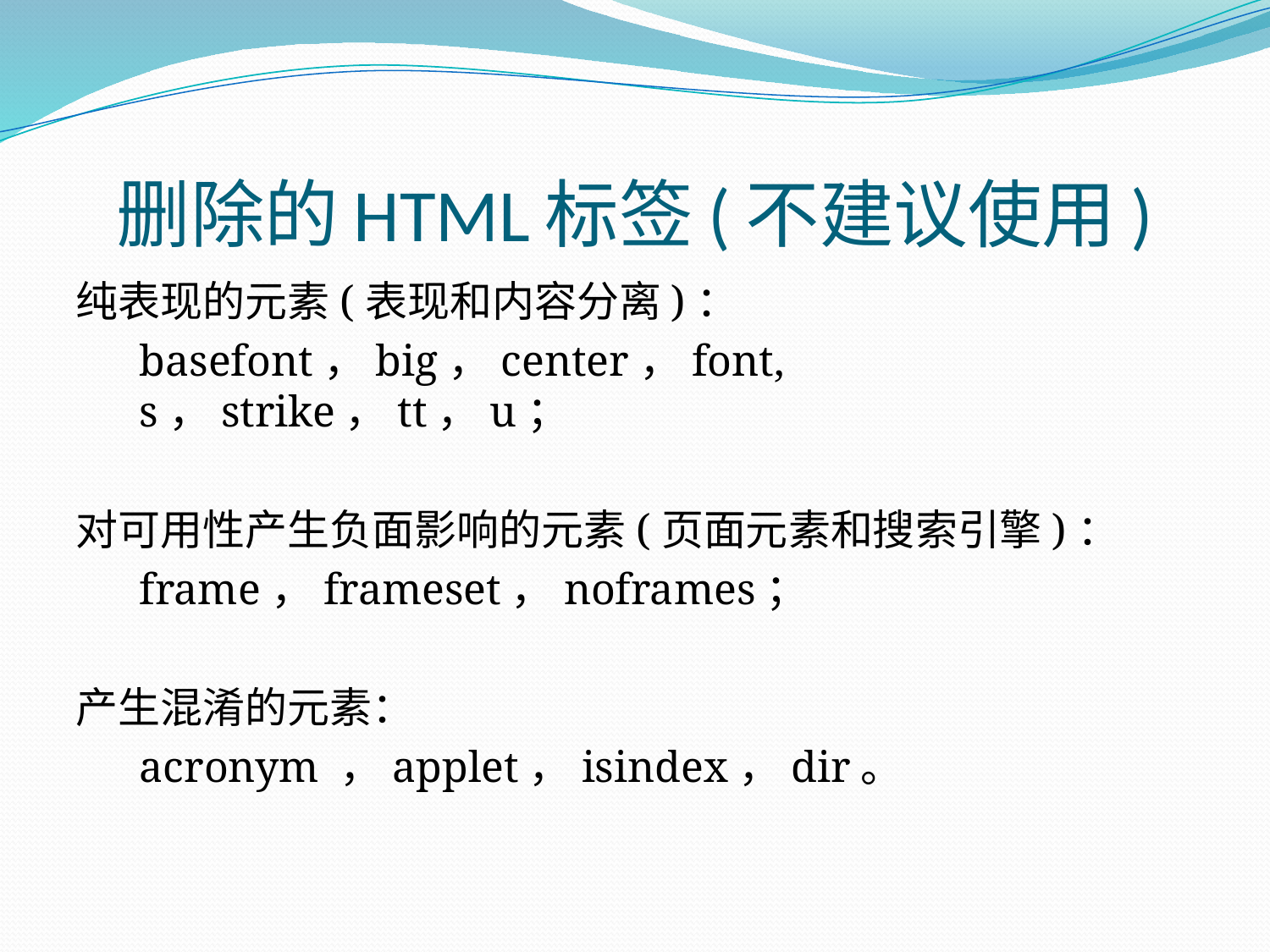

# 删除的HTML标签(不建议使用)
纯表现的元素(表现和内容分离)：
basefont，big，center，font, s，strike，tt，u；

对可用性产生负面影响的元素(页面元素和搜索引擎)：
frame，frameset，noframes；

产生混淆的元素：
acronym ，applet，isindex，dir。